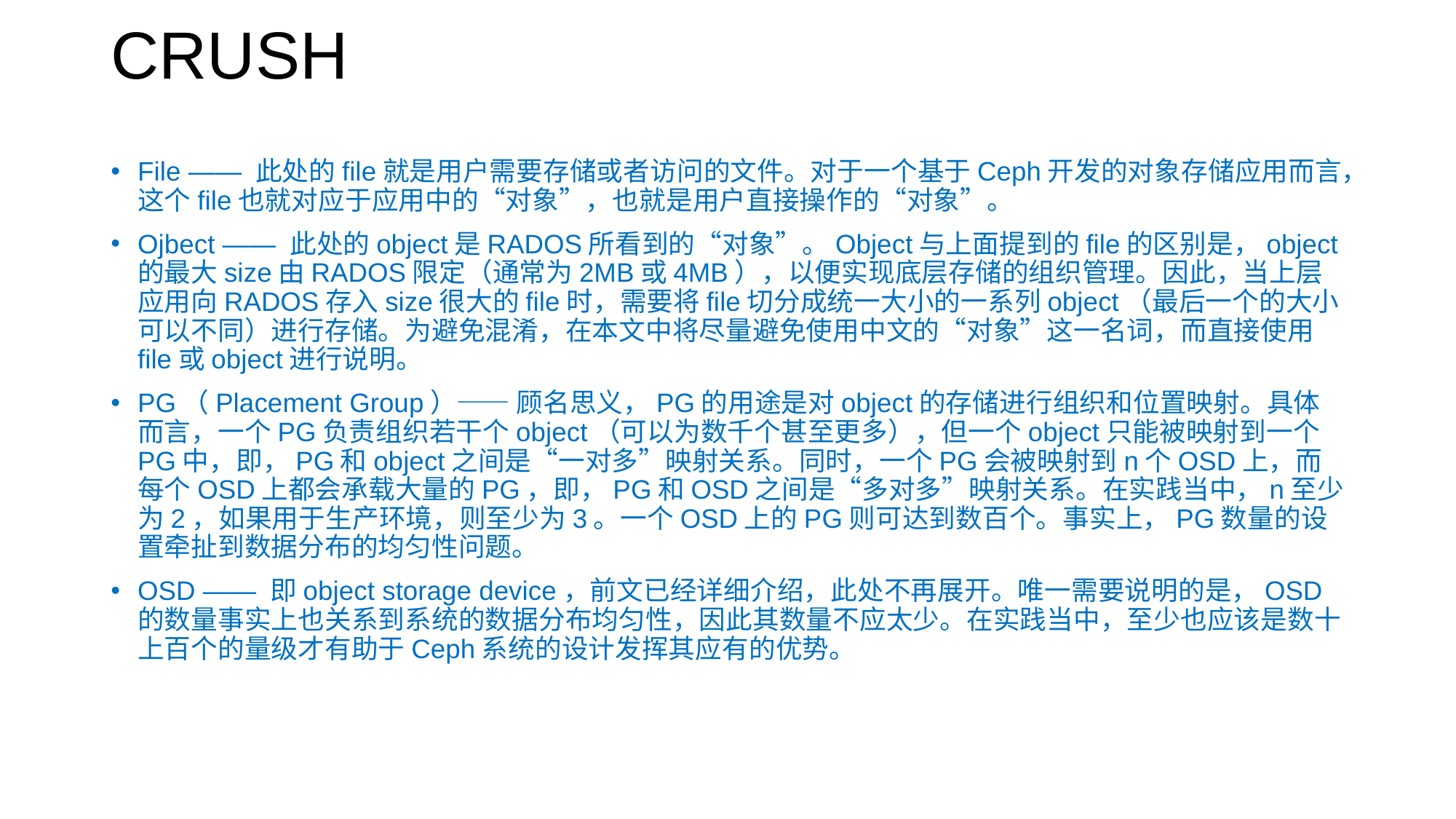

# CRUSH
File —— 此处的file就是用户需要存储或者访问的文件。对于一个基于Ceph开发的对象存储应用而言，这个file也就对应于应用中的“对象”，也就是用户直接操作的“对象”。
Ojbect —— 此处的object是RADOS所看到的“对象”。Object与上面提到的file的区别是，object的最大size由RADOS限定（通常为2MB或4MB），以便实现底层存储的组织管理。因此，当上层应用向RADOS存入size很大的file时，需要将file切分成统一大小的一系列object（最后一个的大小可以不同）进行存储。为避免混淆，在本文中将尽量避免使用中文的“对象”这一名词，而直接使用file或object进行说明。
PG（Placement Group）—— 顾名思义，PG的用途是对object的存储进行组织和位置映射。具体而言，一个PG负责组织若干个object（可以为数千个甚至更多），但一个object只能被映射到一个PG中，即，PG和object之间是“一对多”映射关系。同时，一个PG会被映射到n个OSD上，而每个OSD上都会承载大量的PG，即，PG和OSD之间是“多对多”映射关系。在实践当中，n至少为2，如果用于生产环境，则至少为3。一个OSD上的PG则可达到数百个。事实上，PG数量的设置牵扯到数据分布的均匀性问题。
OSD —— 即object storage device，前文已经详细介绍，此处不再展开。唯一需要说明的是，OSD的数量事实上也关系到系统的数据分布均匀性，因此其数量不应太少。在实践当中，至少也应该是数十上百个的量级才有助于Ceph系统的设计发挥其应有的优势。